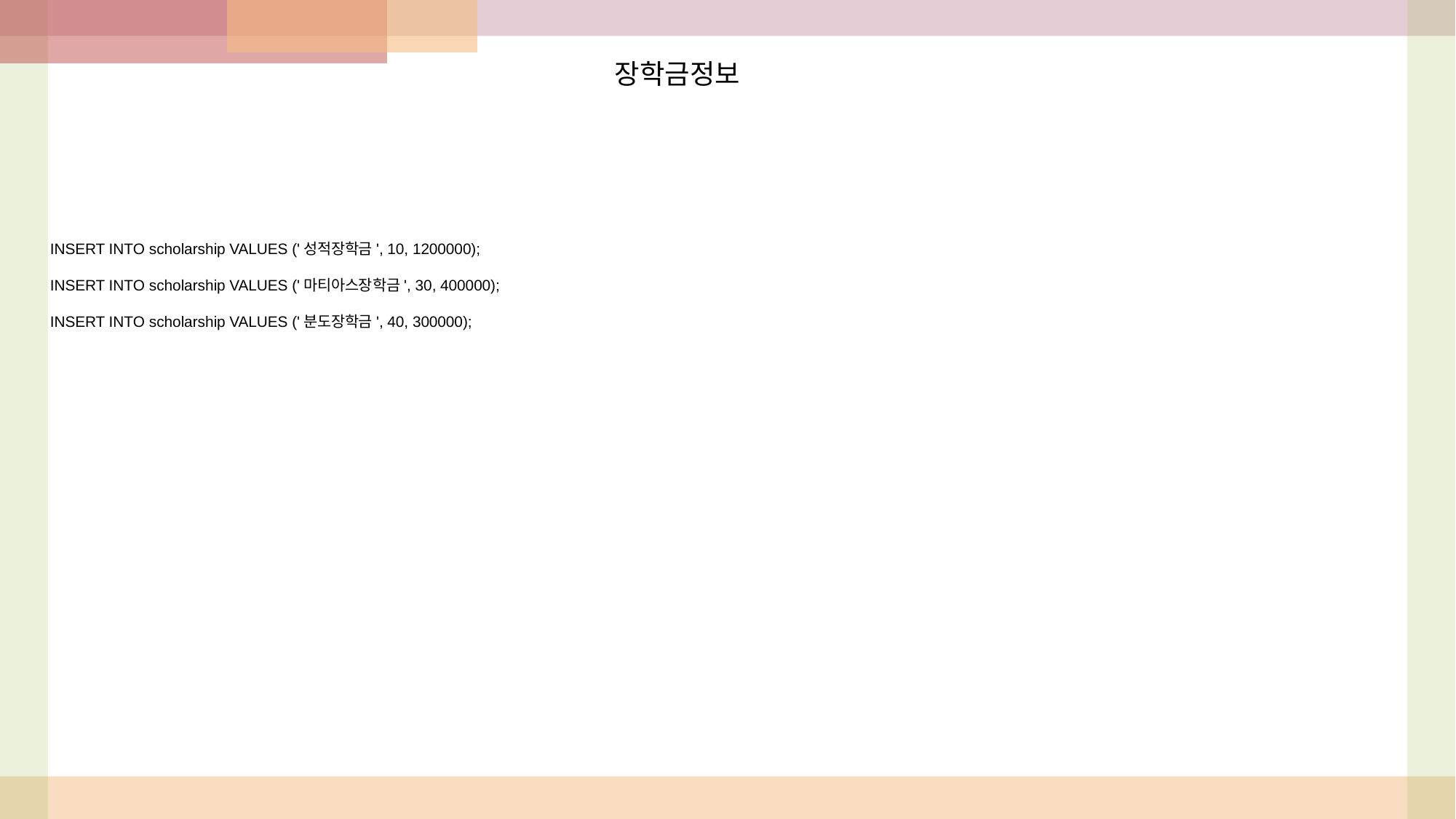

장학금정보
INSERT INTO scholarship VALUES ('성적장학금', 10, 1200000);

INSERT INTO scholarship VALUES ('마티아스장학금', 30, 400000);

INSERT INTO scholarship VALUES ('분도장학금', 40, 300000);